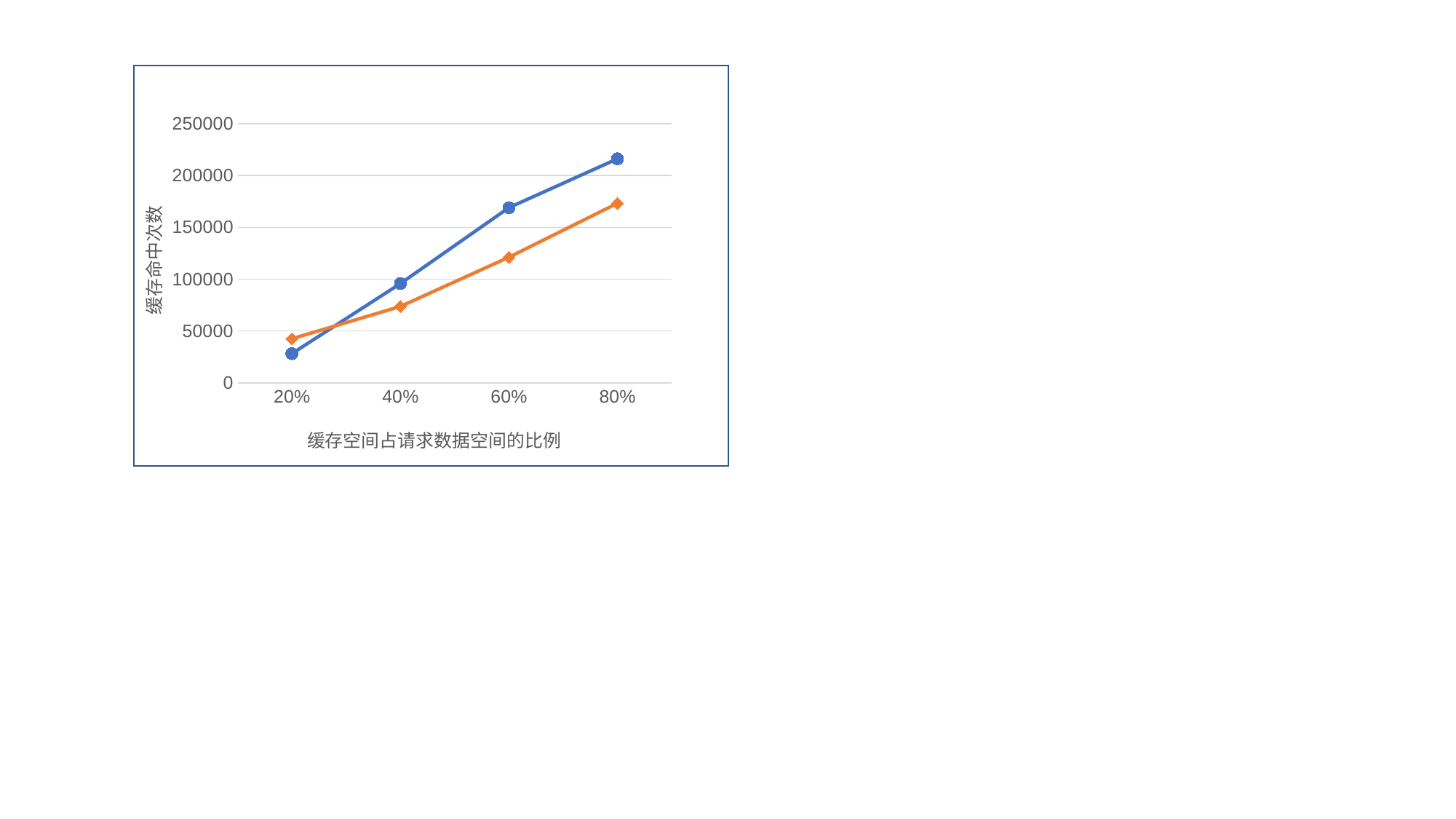

### Chart

| Category | 基于收益率的缓存策略 | 传统LRU缓存策略 |
|---|---|---|
| 0.2 | 28184.0 | 42462.0 |
| 0.4 | 95767.0 | 73702.0 |
| 0.6 | 168990.0 | 121185.0 |
| 0.8 | 216179.0 | 173199.0 |